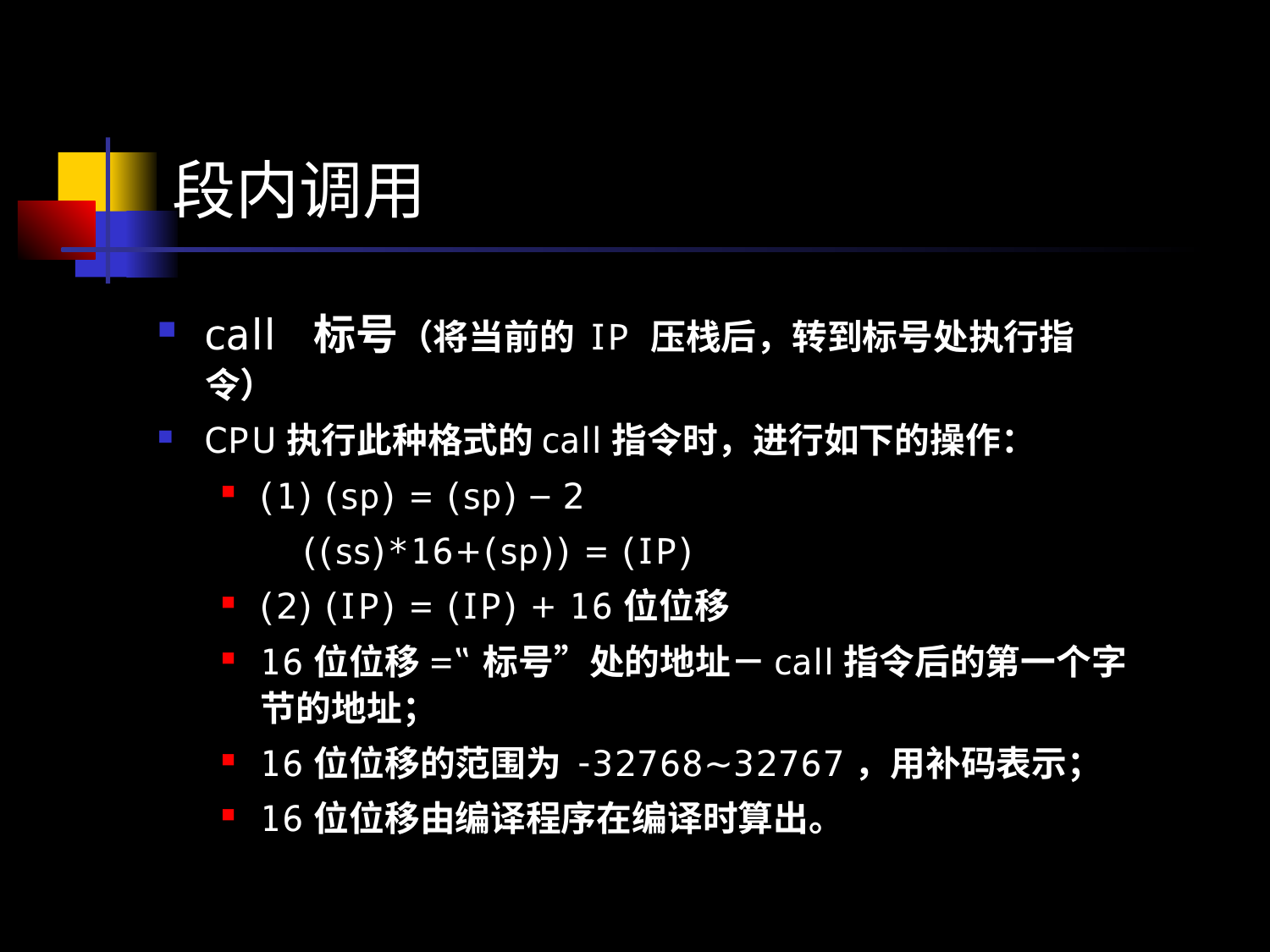

# 段内调用
call  标号（将当前的 IP 压栈后，转到标号处执行指令）
CPU执行此种格式的call指令时，进行如下的操作：
(1) (sp) = (sp) – 2
        ((ss)*16+(sp)) = (IP)
(2) (IP) = (IP) + 16位位移
16位位移=“标号”处的地址－call指令后的第一个字节的地址；
16位位移的范围为 -32768~32767，用补码表示；
16位位移由编译程序在编译时算出。